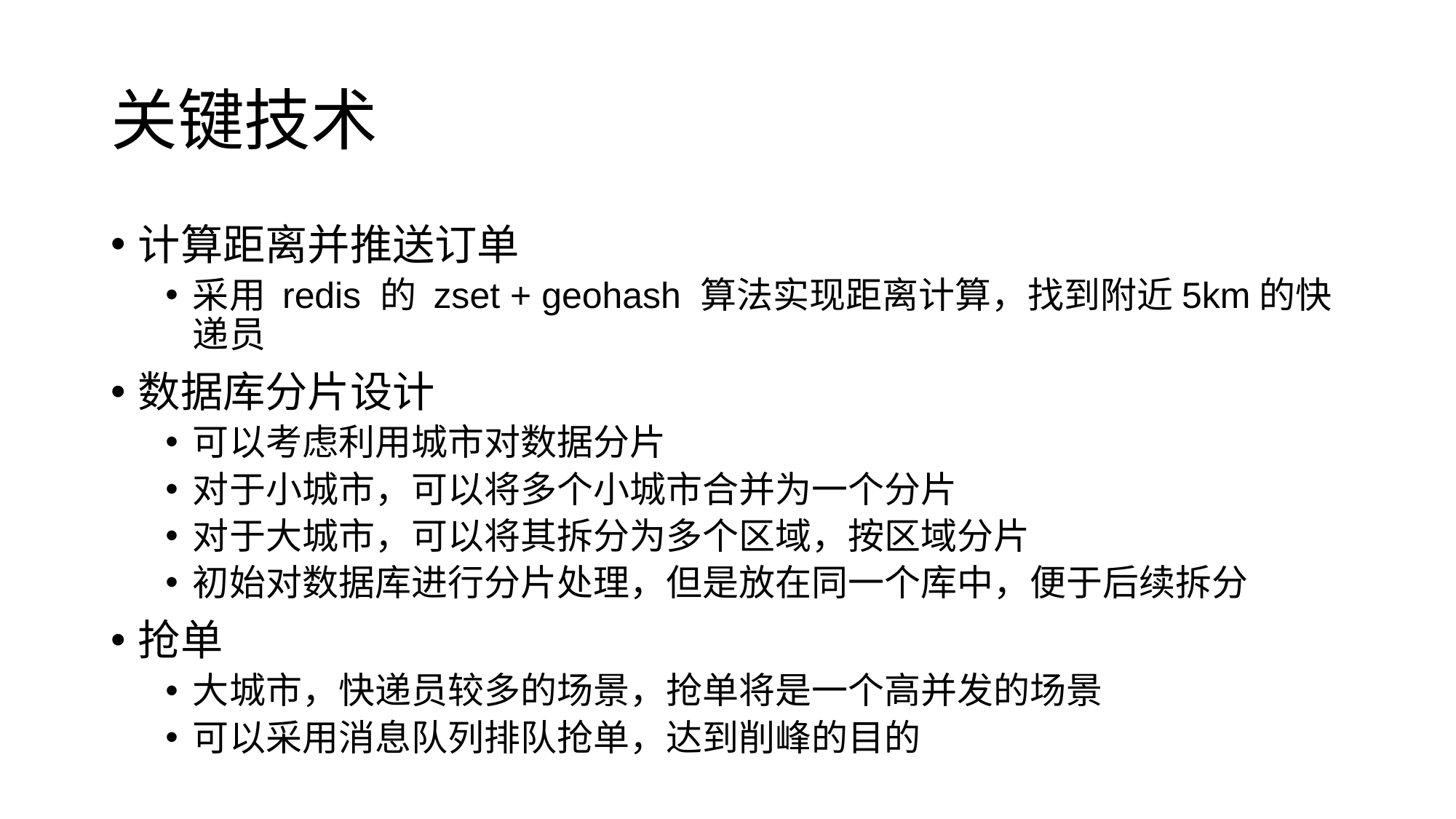

# 关键技术
计算距离并推送订单
采用 redis 的 zset + geohash 算法实现距离计算，找到附近5km的快递员
数据库分片设计
可以考虑利用城市对数据分片
对于小城市，可以将多个小城市合并为一个分片
对于大城市，可以将其拆分为多个区域，按区域分片
初始对数据库进行分片处理，但是放在同一个库中，便于后续拆分
抢单
大城市，快递员较多的场景，抢单将是一个高并发的场景
可以采用消息队列排队抢单，达到削峰的目的